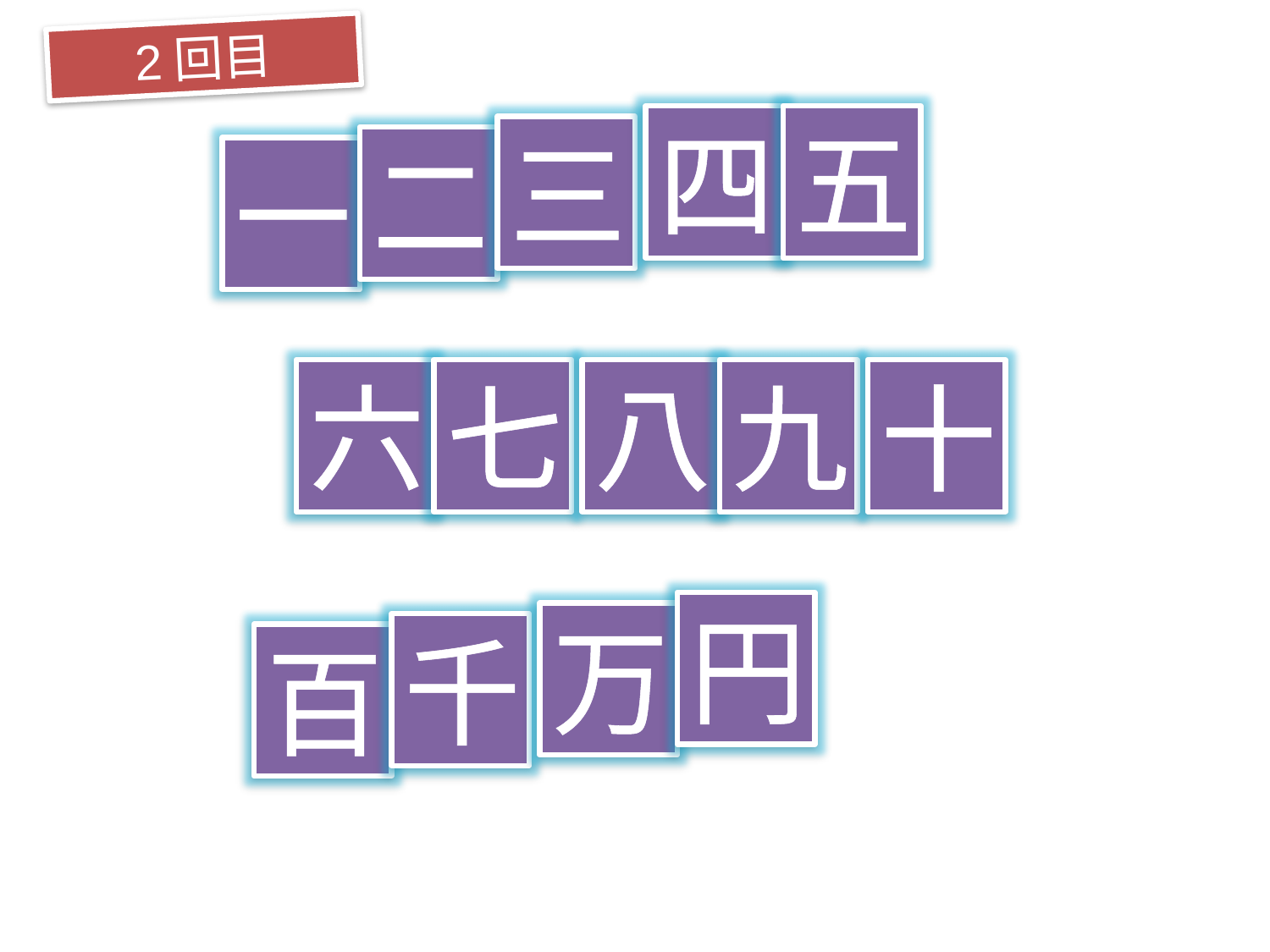

2回目
四
五
三
二
一
六
七
八
九
十
円
万
千
百